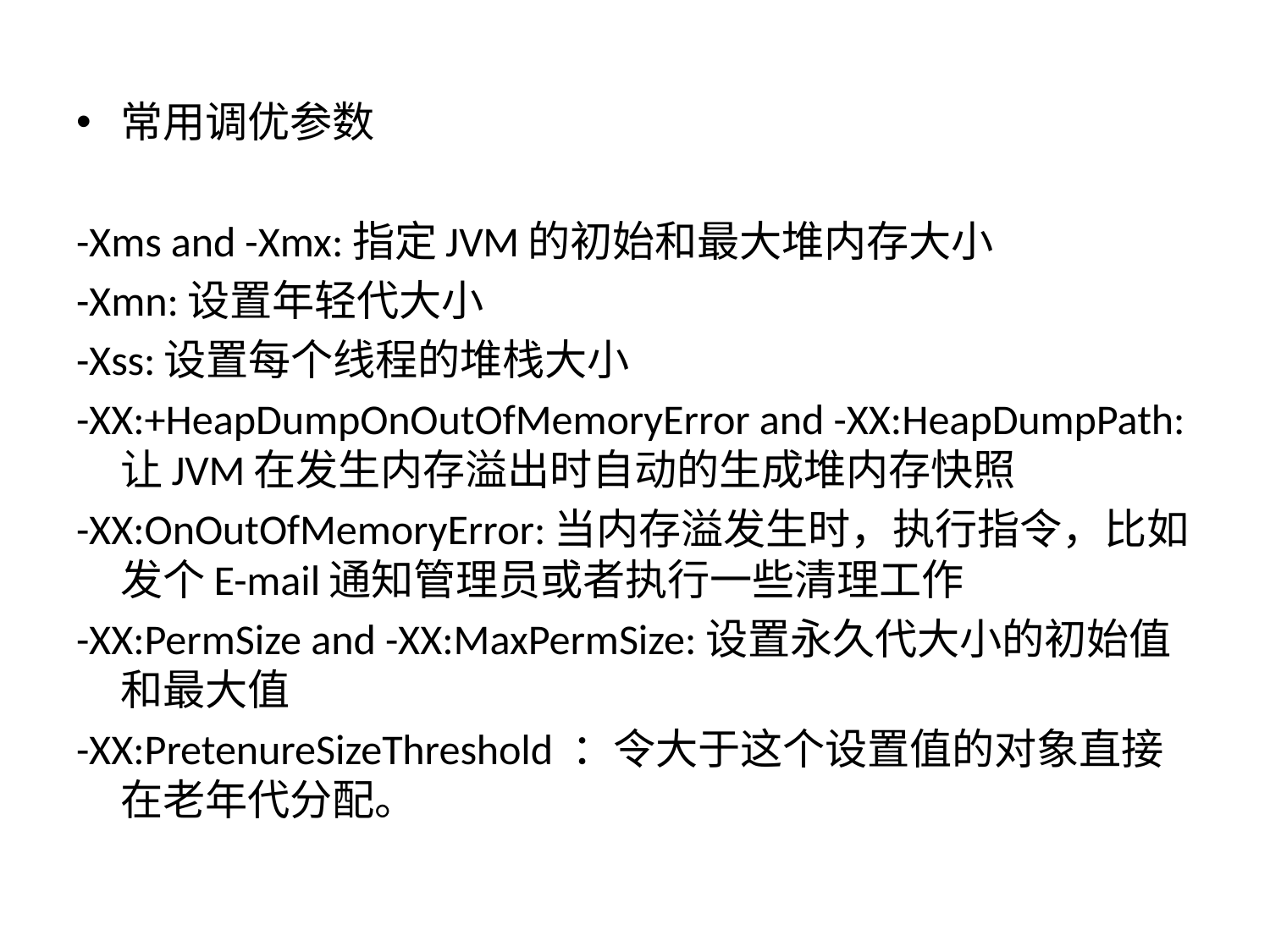

常用调优参数

-Xms and -Xmx:指定JVM的初始和最大堆内存大小
-Xmn:设置年轻代大小
-Xss:设置每个线程的堆栈大小
-XX:+HeapDumpOnOutOfMemoryError and -XX:HeapDumpPath:让JVM在发生内存溢出时自动的生成堆内存快照
-XX:OnOutOfMemoryError:当内存溢发生时，执行指令，比如发个E-mail通知管理员或者执行一些清理工作
-XX:PermSize and -XX:MaxPermSize:设置永久代大小的初始值和最大值
-XX:PretenureSizeThreshold ：令大于这个设置值的对象直接在老年代分配。